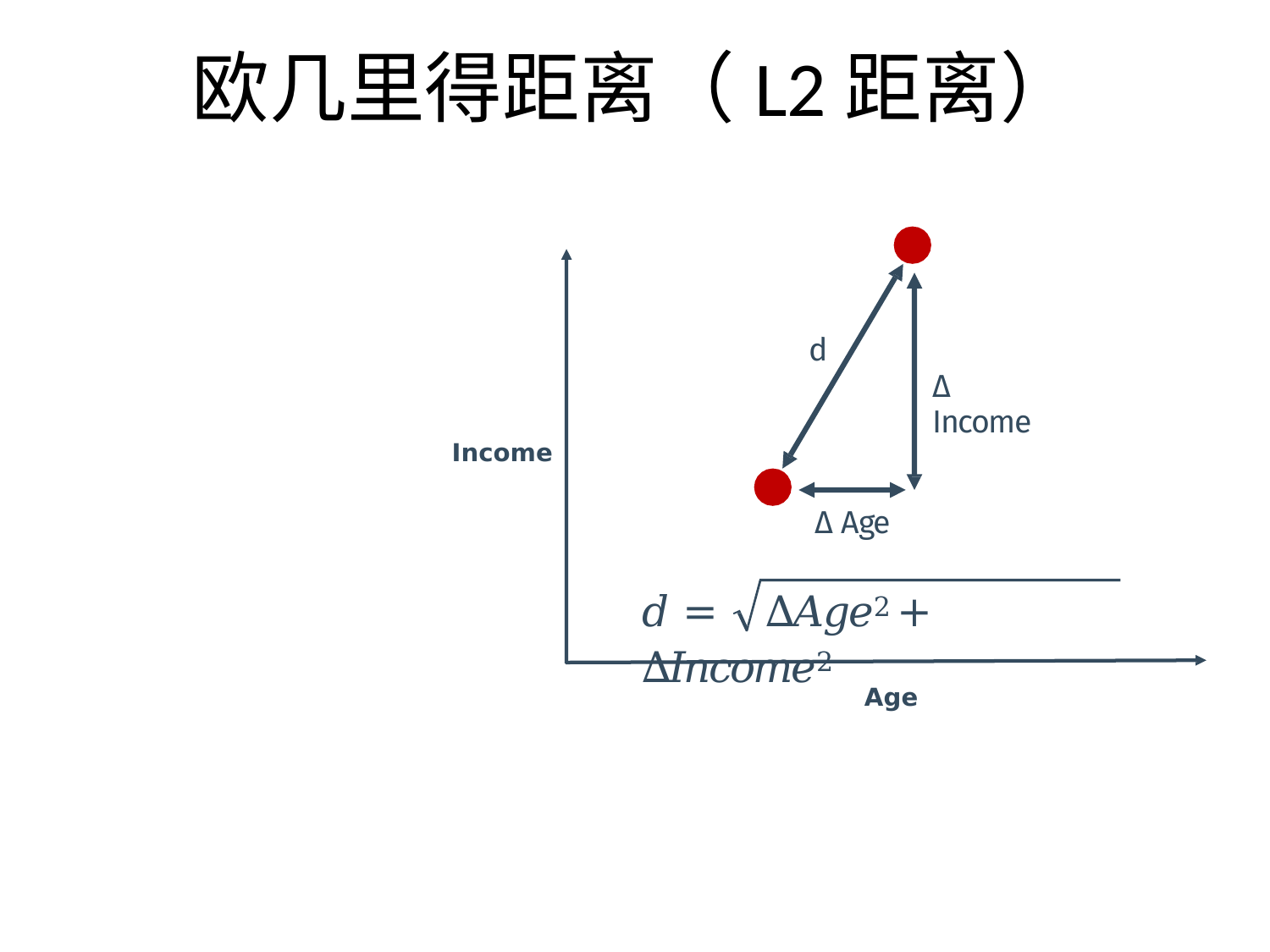

# 欧几里得距离（L2距离）

d
∆ Income
Income

∆ Age

𝑑 =	∆𝐴𝑔𝑒2 + ∆𝐼𝑛𝑐𝑜𝑚𝑒2

Age